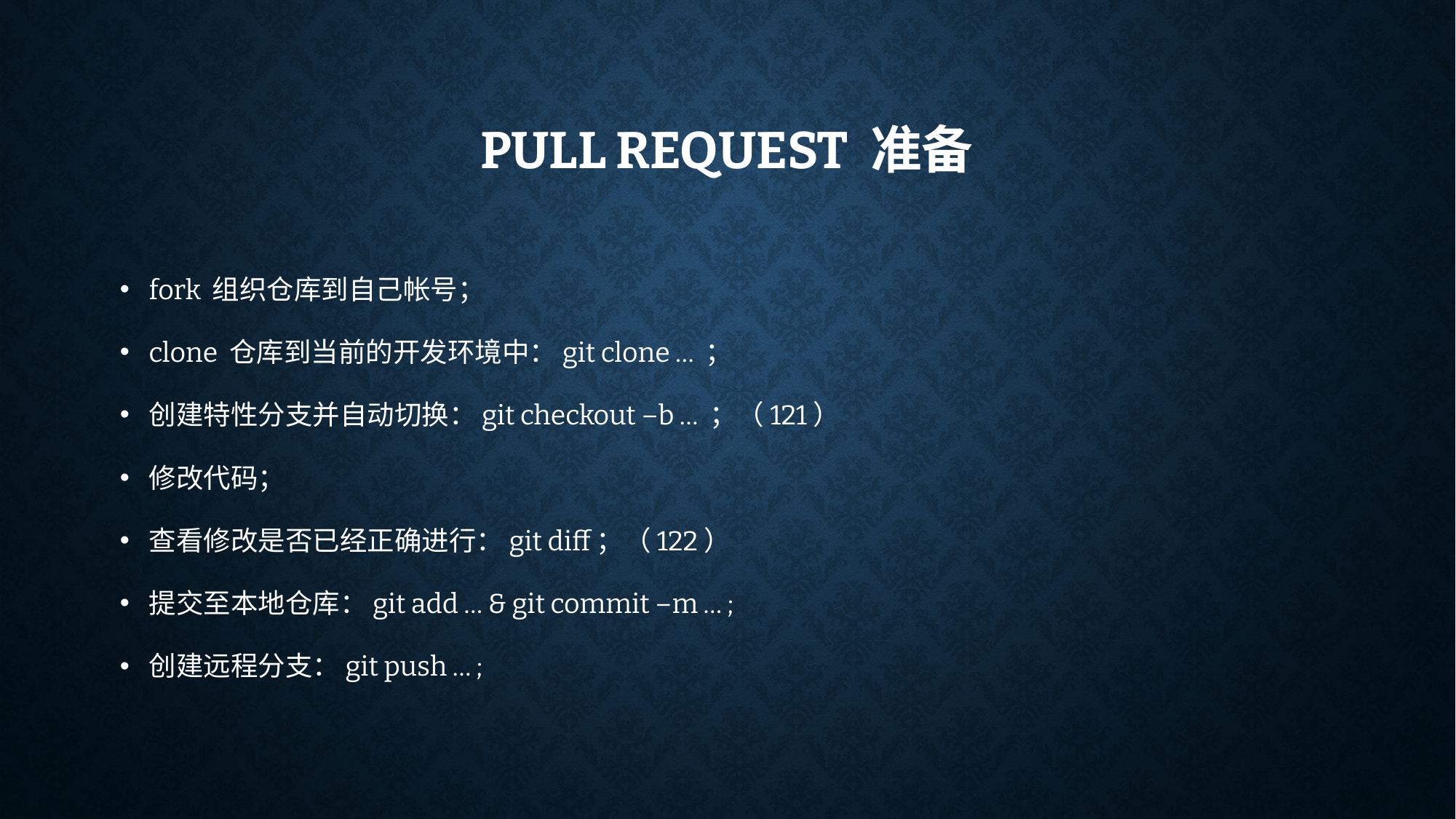

# Pull Request 准备
fork 组织仓库到自己帐号；
clone 仓库到当前的开发环境中：git clone … ；
创建特性分支并自动切换：git checkout –b … ；（121）
修改代码；
查看修改是否已经正确进行：git diff；（122）
提交至本地仓库：git add … & git commit –m … ;
创建远程分支：git push … ;